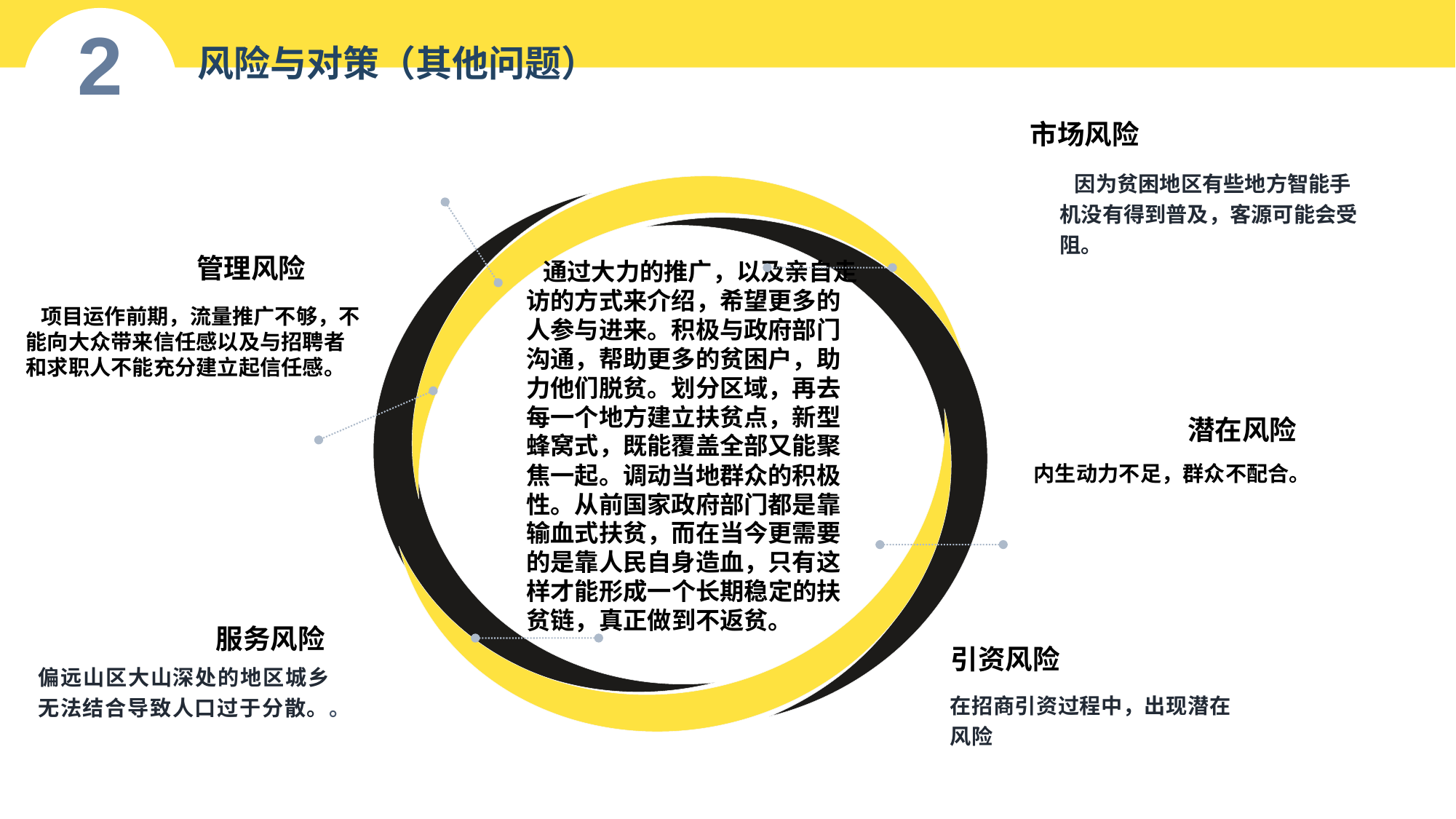

2
风险与对策（其他问题）
市场风险
  因为贫困地区有些地方智能手机没有得到普及，客源可能会受阻。

管理风险
  通过大力的推广，以及亲自走访的方式来介绍，希望更多的人参与进来。积极与政府部门沟通，帮助更多的贫困户，助力他们脱贫。划分区域，再去每一个地方建立扶贫点，新型蜂窝式，既能覆盖全部又能聚焦一起。调动当地群众的积极性。从前国家政府部门都是靠输血式扶贫，而在当今更需要的是靠人民自身造血，只有这样才能形成一个长期稳定的扶贫链，真正做到不返贫。

  项目运作前期，流量推广不够，不能向大众带来信任感以及与招聘者和求职人不能充分建立起信任感。

潜在风险
内生动力不足，群众不配合。

服务风险

引资风险
偏远山区大山深处的地区城乡无法结合导致人口过于分散。。
在招商引资过程中，出现潜在风险